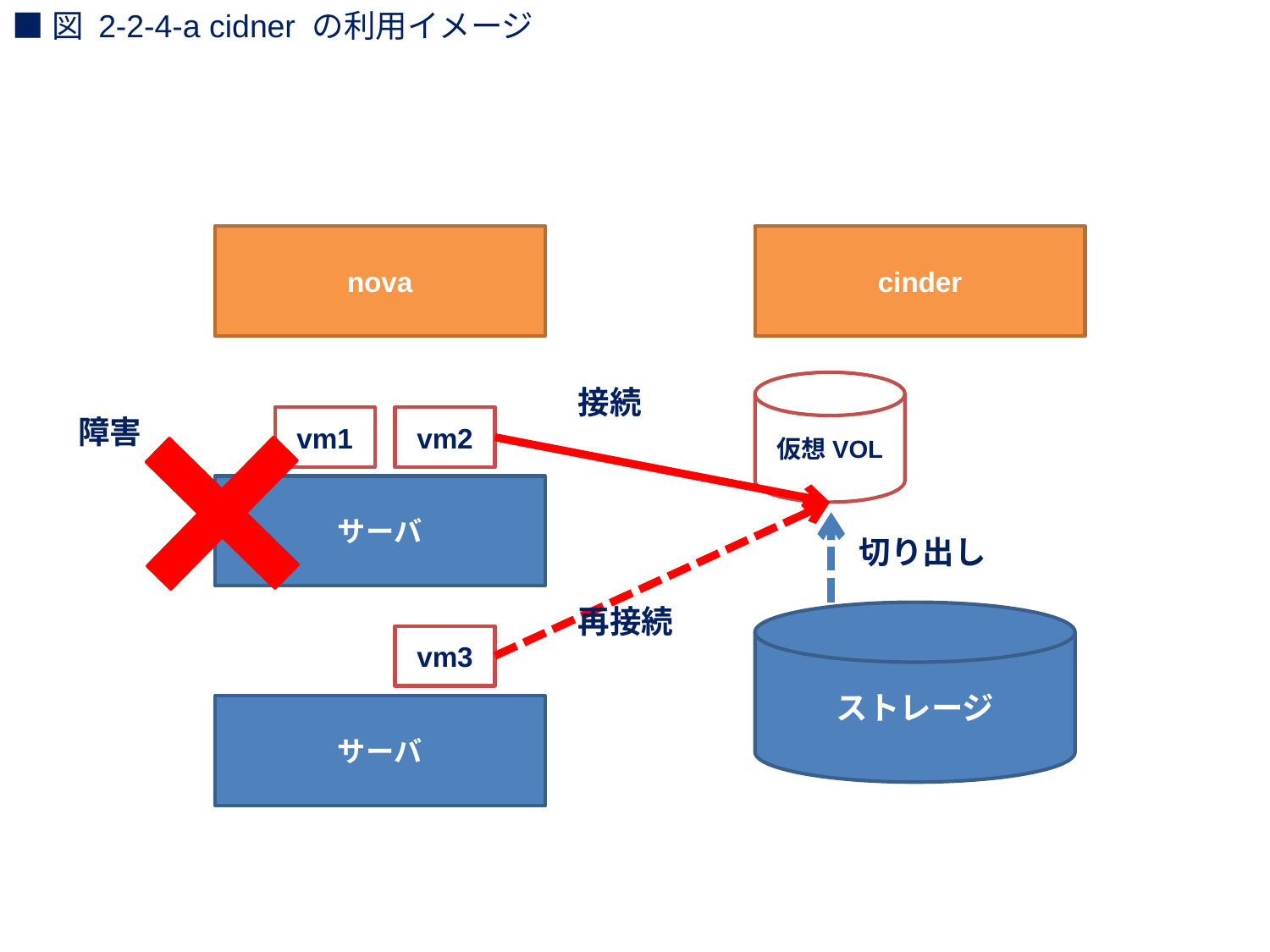

■図 2-2-4-a cidner の利用イメージ
nova
cinder
仮想VOL
接続
障害
vm1
vm2

サーバ
切り出し
再接続
ストレージ
vm3
サーバ